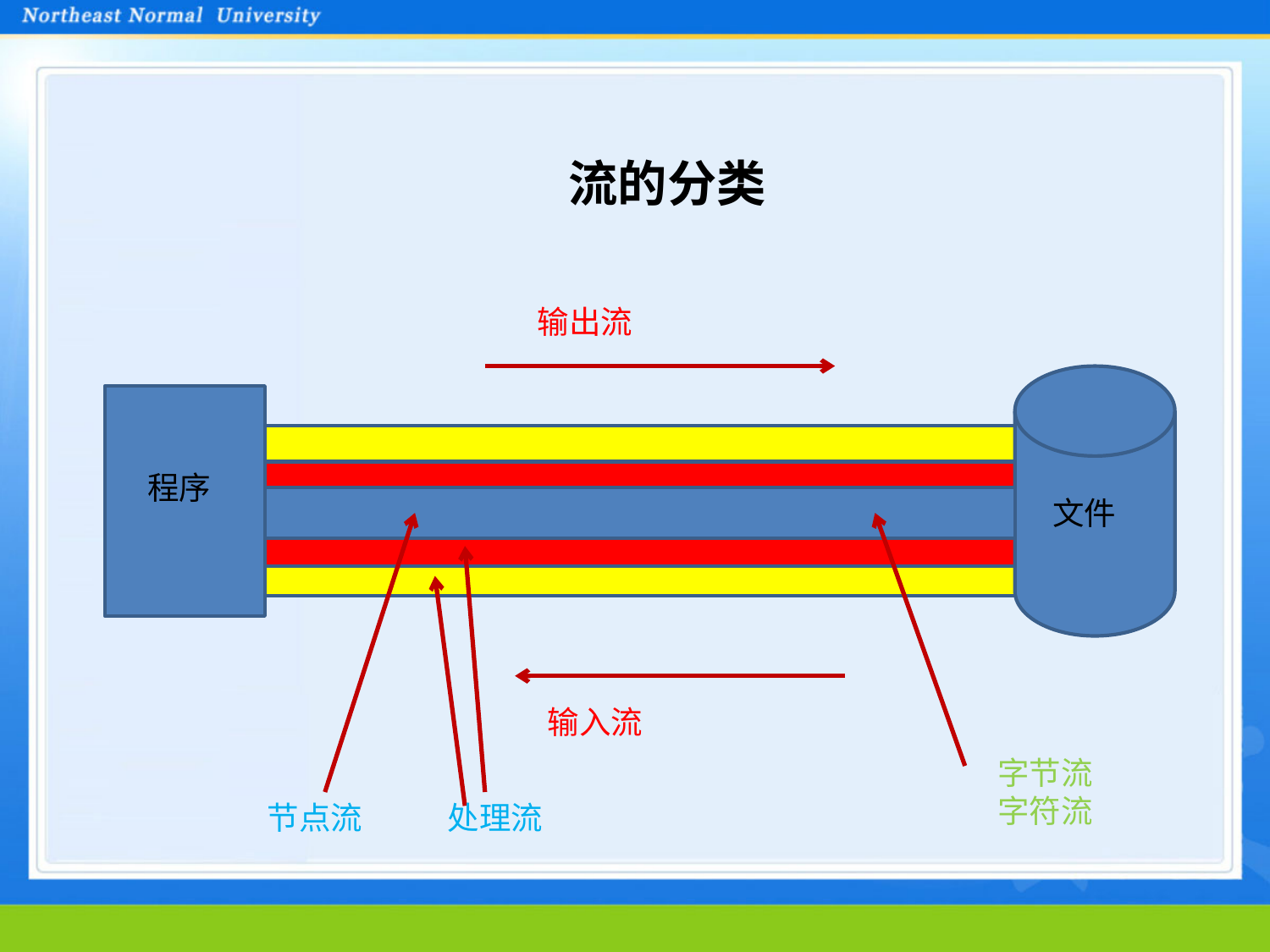

流的分类
输出流

程序

文件
输入流
字节流
字符流
节点流
处理流